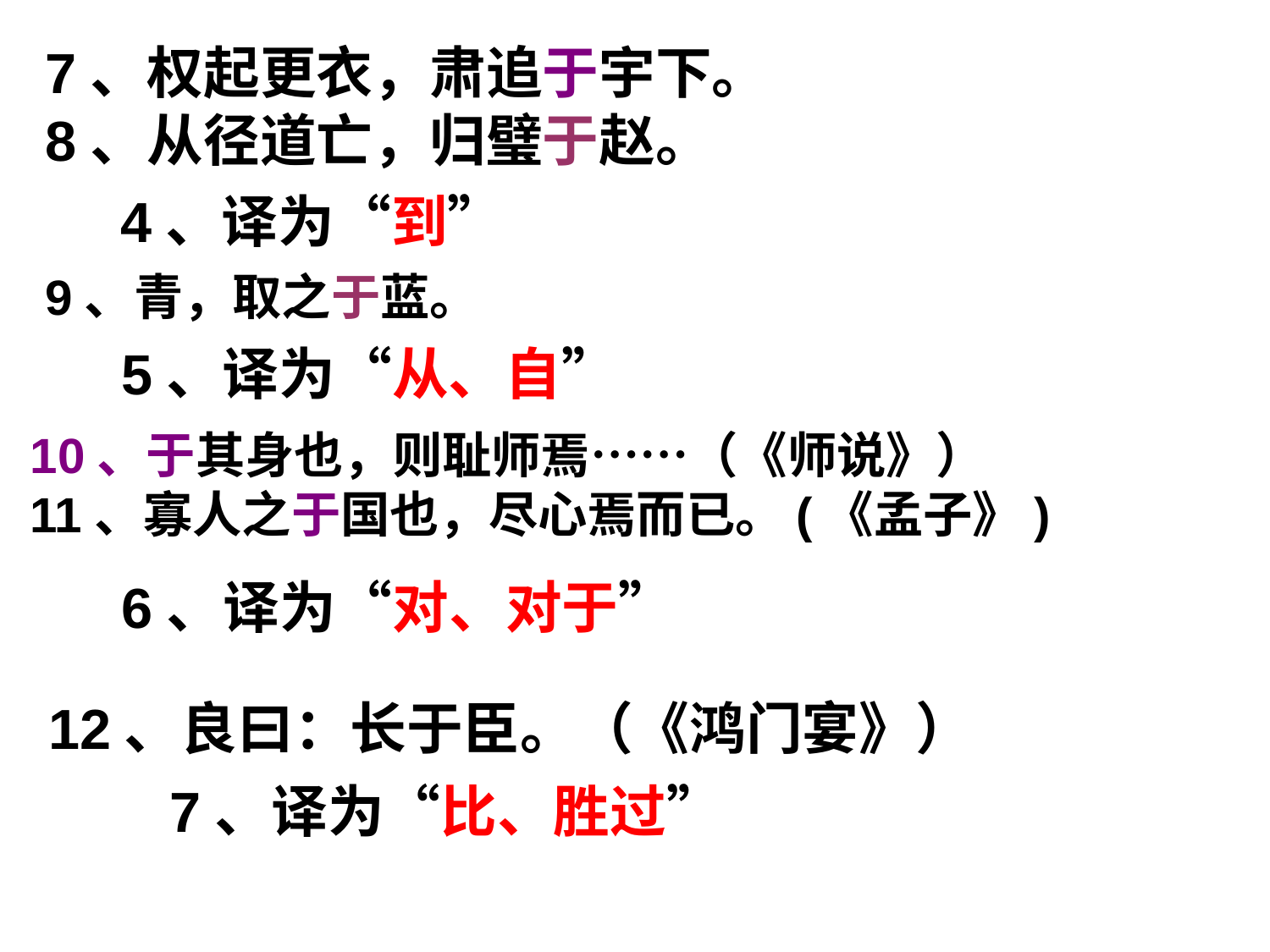

7、权起更衣，肃追于宇下。
8、从径道亡，归璧于赵。
4、译为“到”
9、青，取之于蓝。
5、译为“从、自”
10、于其身也，则耻师焉……（《师说》）
11、寡人之于国也，尽心焉而已。(《孟子》)
6、译为“对、对于”
12、良曰：长于臣。（《鸿门宴》）
7、译为“比、胜过”